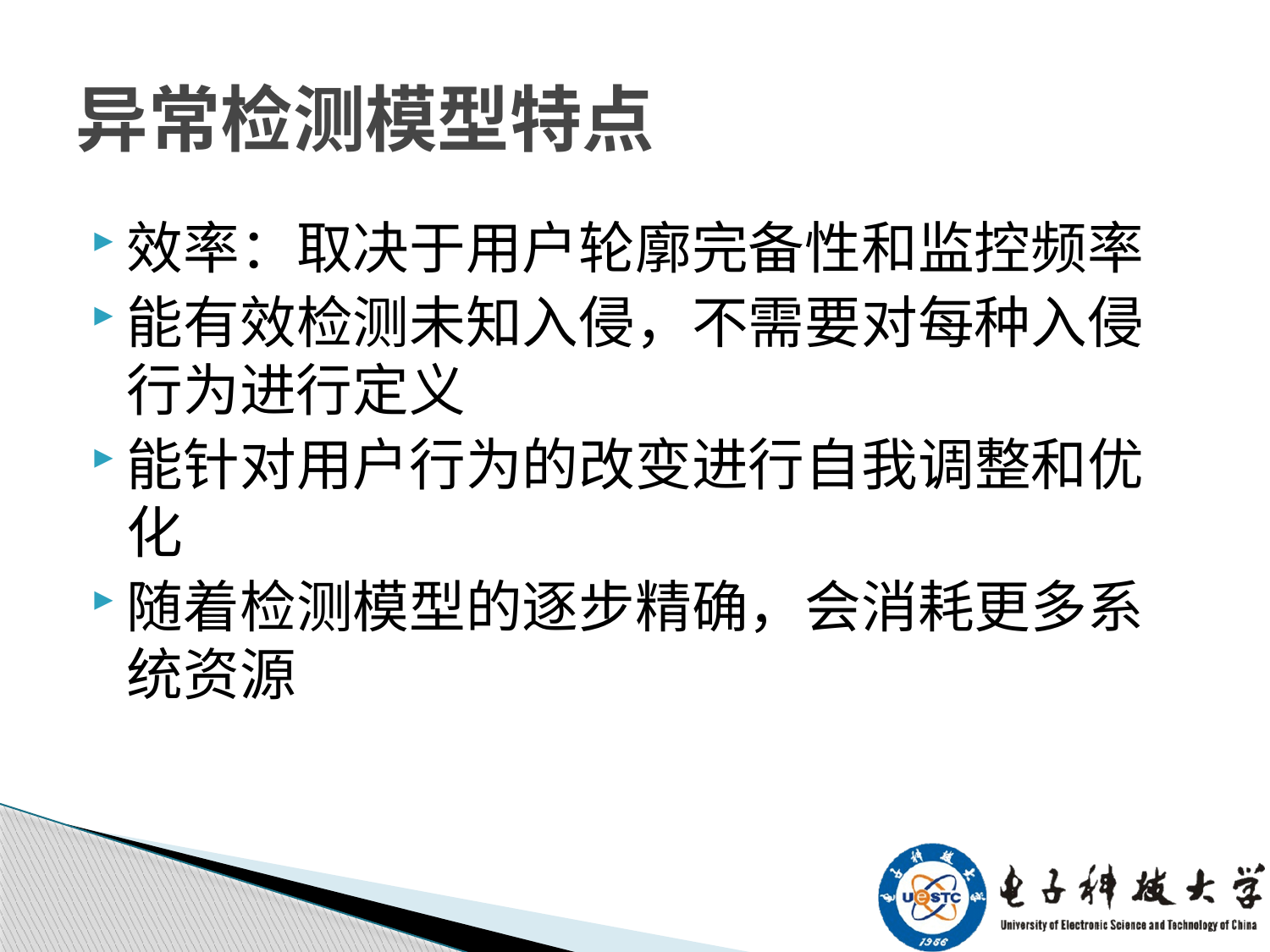

# 异常检测模型特点
效率：取决于用户轮廓完备性和监控频率
能有效检测未知入侵，不需要对每种入侵行为进行定义
能针对用户行为的改变进行自我调整和优化
随着检测模型的逐步精确，会消耗更多系统资源
20